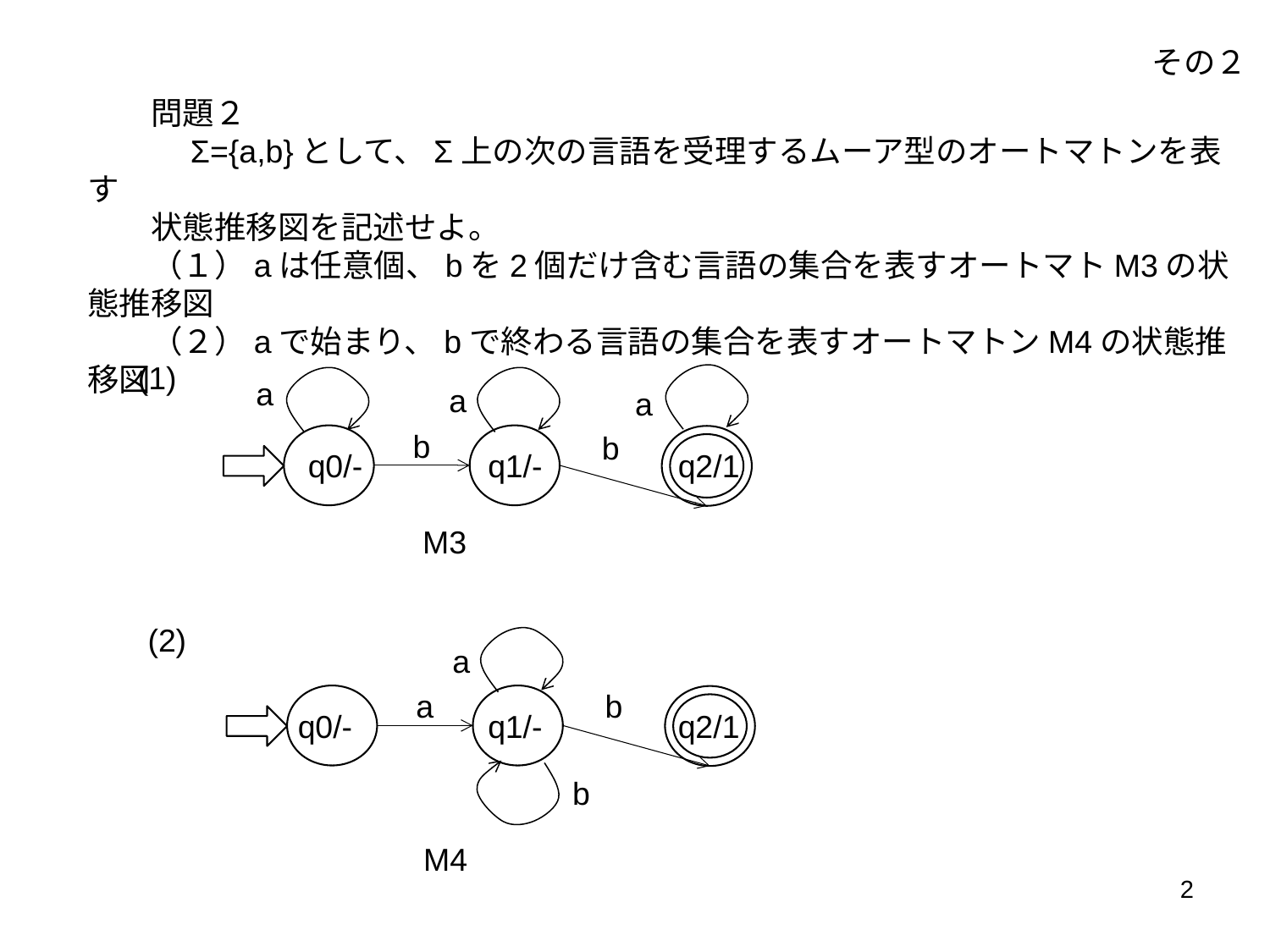

その２

　　問題２
　　　Σ={a,b}として、Σ上の次の言語を受理するムーア型のオートマトンを表す
　　状態推移図を記述せよ。
　　（１）aは任意個、bを2個だけ含む言語の集合を表すオートマトM3の状態推移図
　　（２）aで始まり、bで終わる言語の集合を表すオートマトンM4の状態推移図
(1)

a

a
a
b
b

q2/1
q0/-
q1/-

M3
(2)

a
a
b

q2/1
q0/-
q1/-

b
M4
2